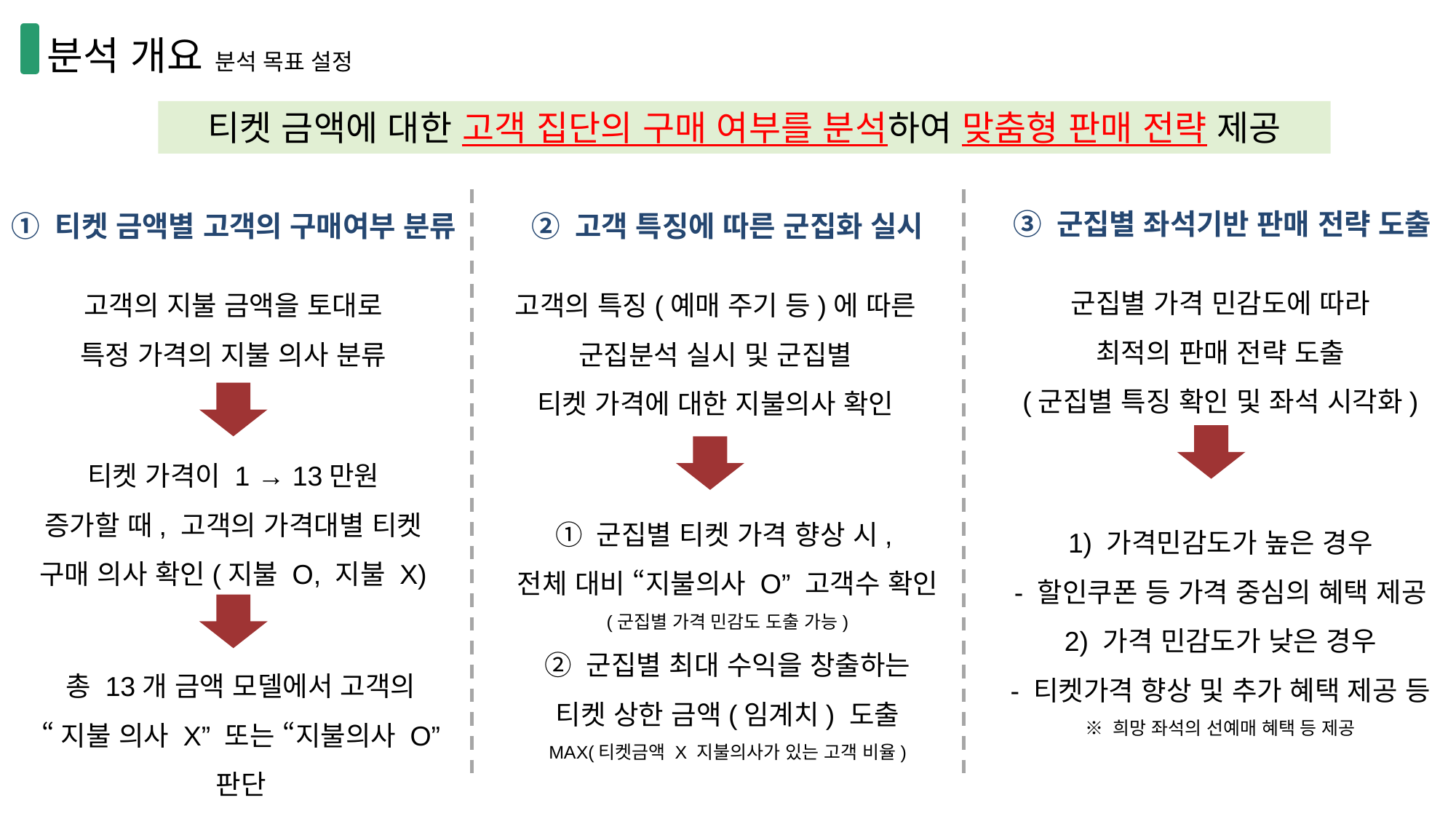

분석 개요 분석 목표 설정

티켓 금액에 대한 고객 집단의 구매 여부를 분석하여 맞춤형 판매 전략 제공
③ 군집별 좌석기반 판매 전략 도출
① 티켓 금액별 고객의 구매여부 분류
② 고객 특징에 따른 군집화 실시
고객의 특징(예매 주기 등)에 따른
군집분석 실시 및 군집별
티켓 가격에 대한 지불의사 확인
군집별 가격 민감도에 따라
최적의 판매 전략 도출
(군집별 특징 확인 및 좌석 시각화)
고객의 지불 금액을 토대로
특정 가격의 지불 의사 분류

티켓 가격이 1 → 13만원
증가할 때, 고객의 가격대별 티켓
구매 의사 확인(지불 O, 지불 X)
① 군집별 티켓 가격 향상 시,
전체 대비 “지불의사 O” 고객수 확인
(군집별 가격 민감도 도출 가능)
② 군집별 최대 수익을 창출하는
티켓 상한 금액(임계치) 도출
MAX(티켓금액 X 지불의사가 있는 고객 비율)
1) 가격민감도가 높은 경우
- 할인쿠폰 등 가격 중심의 혜택 제공
2) 가격 민감도가 낮은 경우
- 티켓가격 향상 및 추가 혜택 제공 등
※ 희망 좌석의 선예매 혜택 등 제공

총 13개 금액 모델에서 고객의
“지불 의사 X” 또는 “지불의사 O” 판단